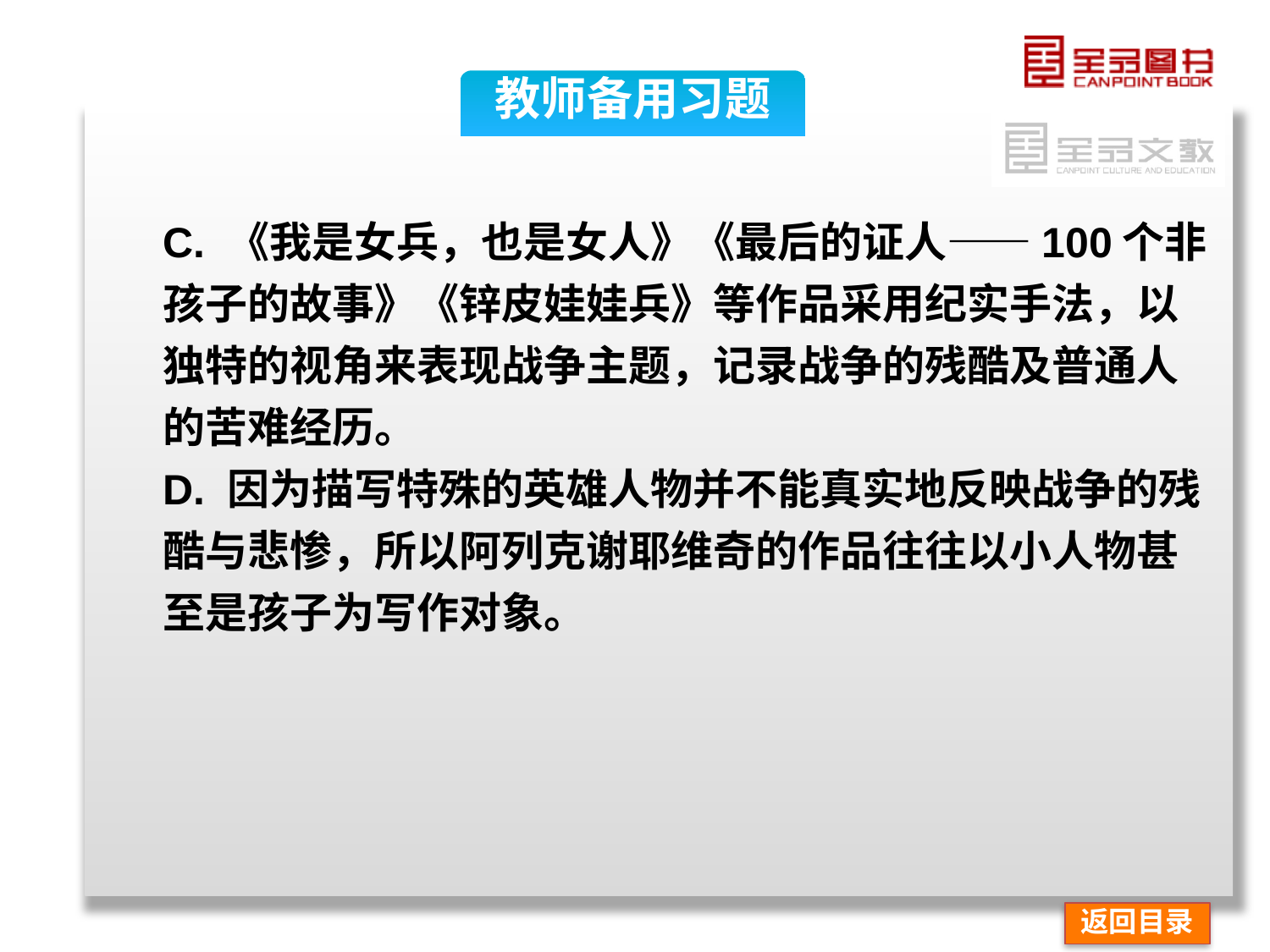

教师备用习题
C. 《我是女兵，也是女人》《最后的证人——100个非孩子的故事》《锌皮娃娃兵》等作品采用纪实手法，以独特的视角来表现战争主题，记录战争的残酷及普通人的苦难经历。
D. 因为描写特殊的英雄人物并不能真实地反映战争的残酷与悲惨，所以阿列克谢耶维奇的作品往往以小人物甚至是孩子为写作对象。
返回目录